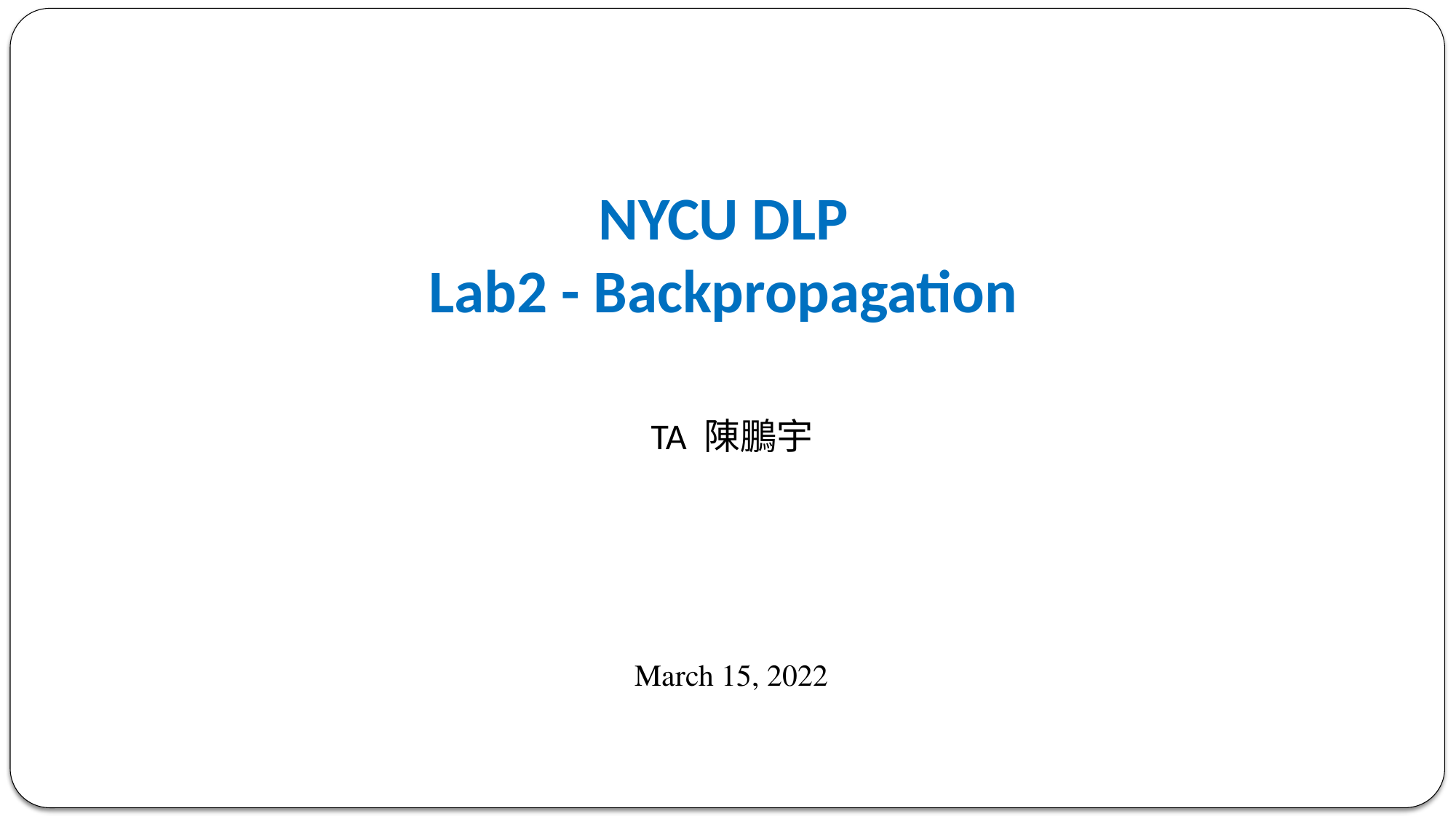

# NYCU DLP Lab2 - Backpropagation
TA 陳鵬宇
March 15, 2022